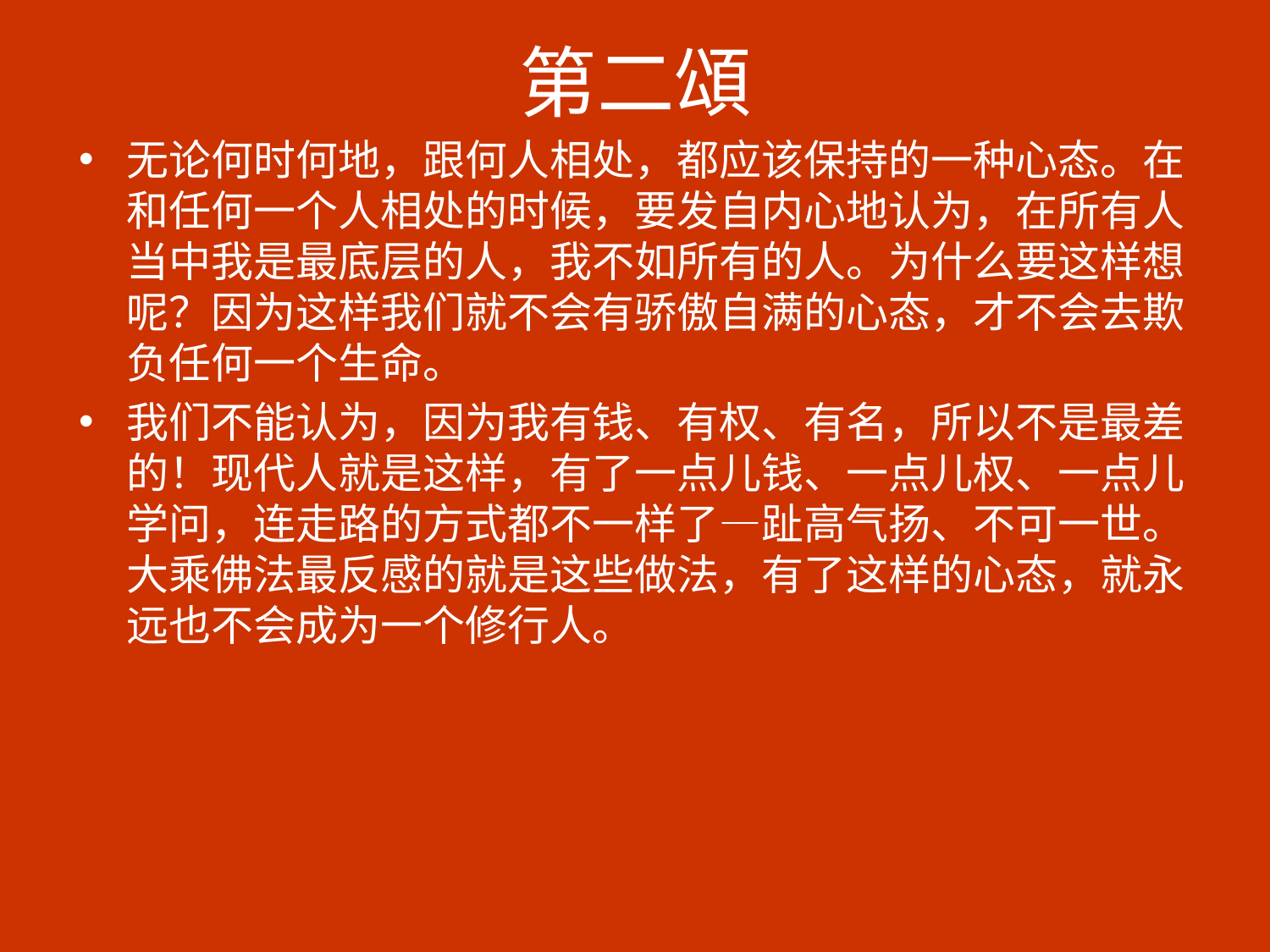

# 第二頌
无论何时何地，跟何人相处，都应该保持的一种心态。在和任何一个人相处的时候，要发自内心地认为，在所有人当中我是最底层的人，我不如所有的人。为什么要这样想呢？因为这样我们就不会有骄傲自满的心态，才不会去欺负任何一个生命。
我们不能认为，因为我有钱、有权、有名，所以不是最差的！现代人就是这样，有了一点儿钱、一点儿权、一点儿学问，连走路的方式都不一样了—趾高气扬、不可一世。大乘佛法最反感的就是这些做法，有了这样的心态，就永远也不会成为一个修行人。